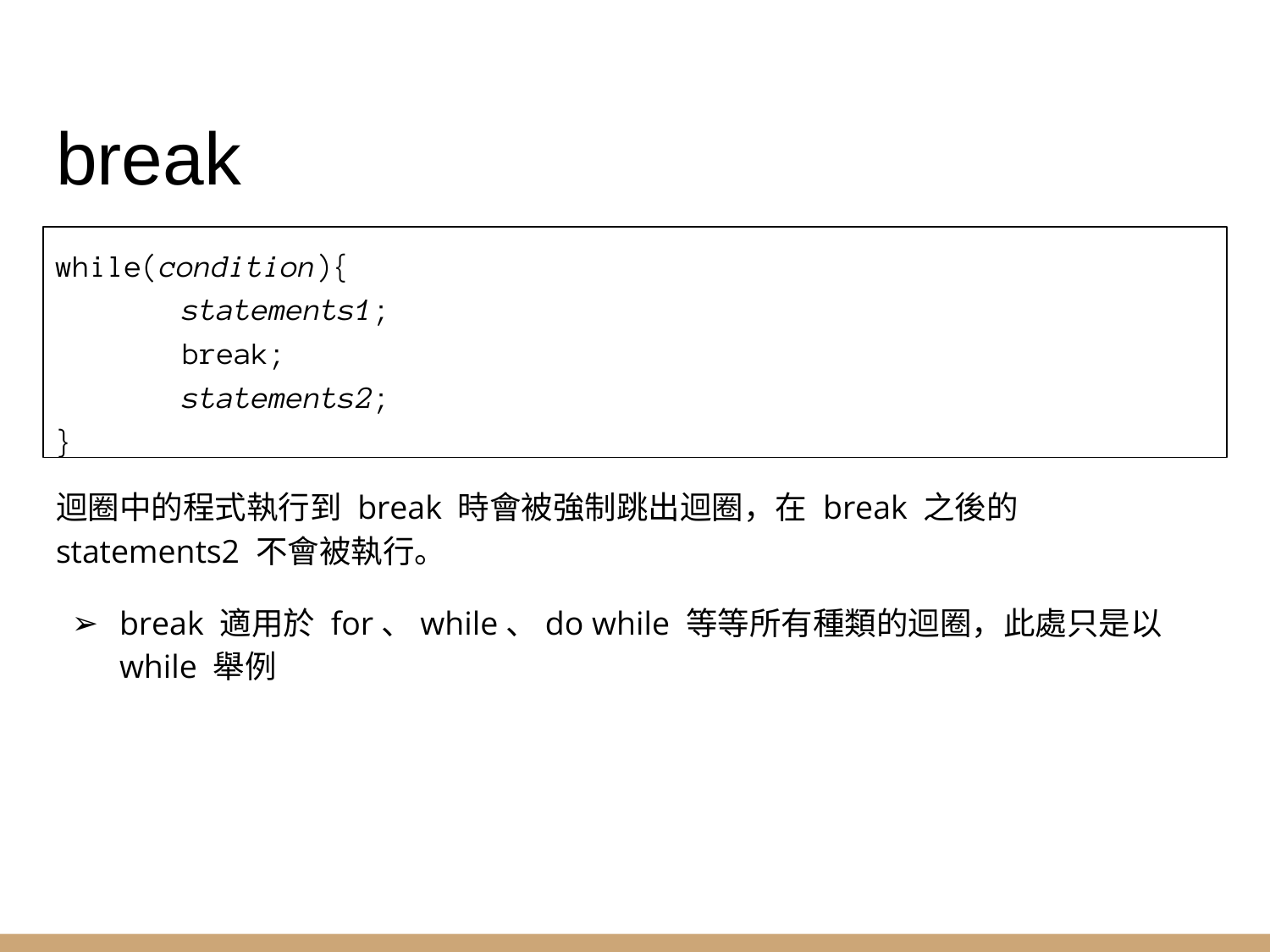

# break
while(condition){
	statements1;
	break;
	statements2;
}
迴圈中的程式執行到 break 時會被強制跳出迴圈，在 break 之後的 statements2 不會被執行。
break 適用於 for、while、do while 等等所有種類的迴圈，此處只是以 while 舉例